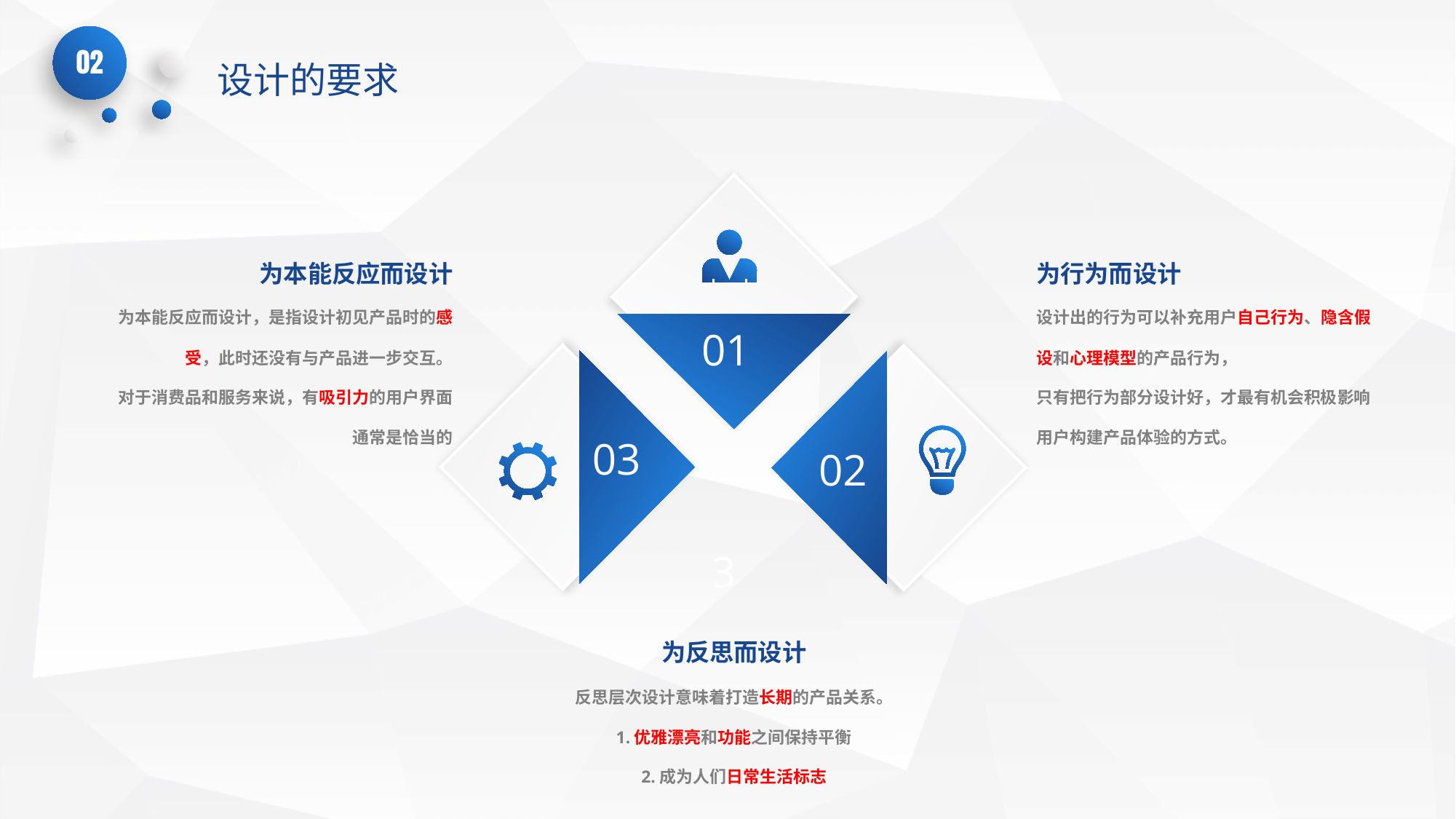

设计的要求

为本能反应而设计
为本能反应而设计，是指设计初见产品时的感受，此时还没有与产品进一步交互。
对于消费品和服务来说，有吸引力的用户界面通常是恰当的
为行为而设计
设计出的行为可以补充用户自己行为、隐含假设和心理模型的产品行为，
只有把行为部分设计好，才最有机会积极影响用户构建产品体验的方式。

01

03
02

3
为反思而设计
反思层次设计意味着打造长期的产品关系。
1.优雅漂亮和功能之间保持平衡
2.成为人们日常生活标志